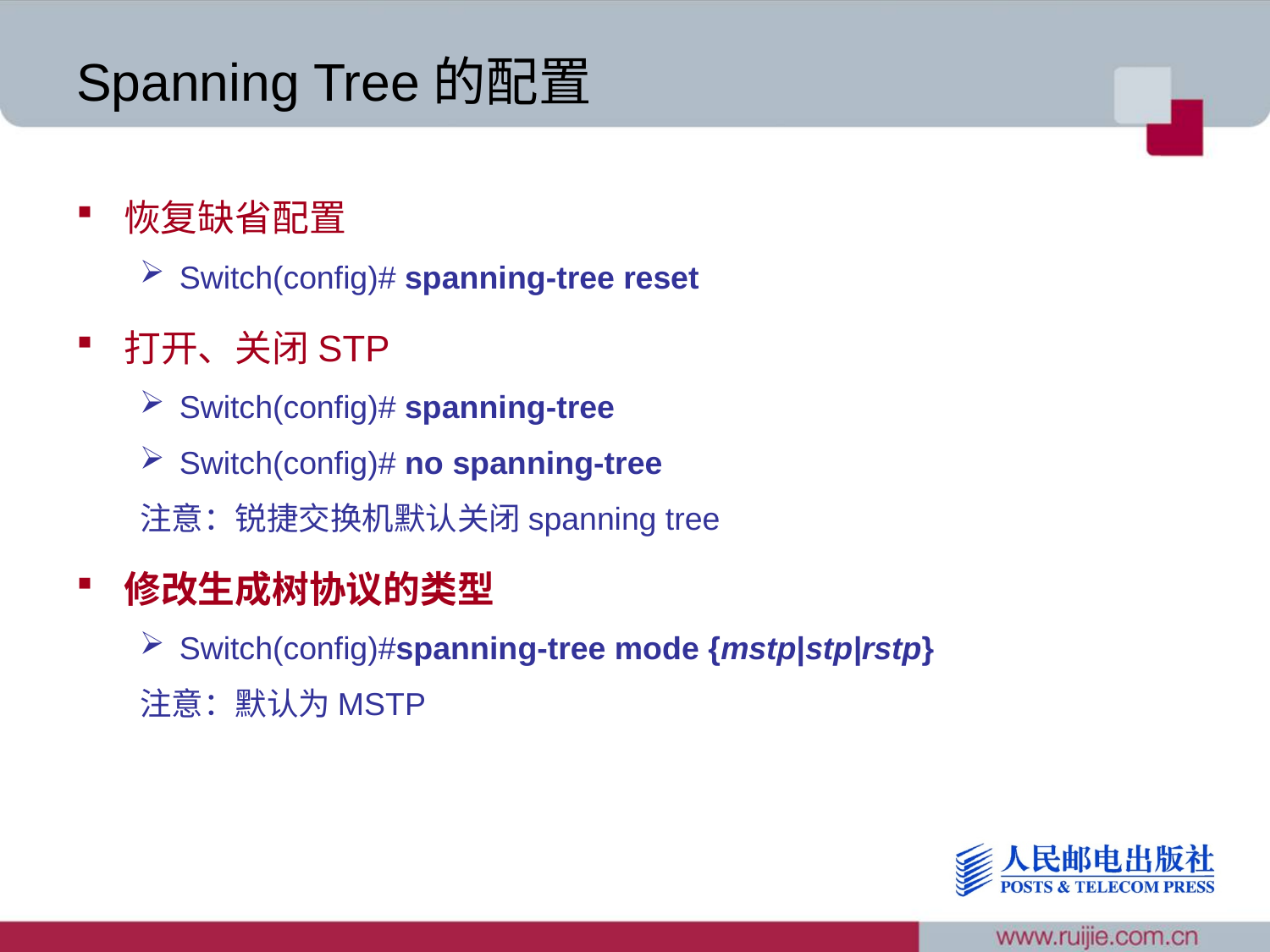

# Spanning Tree的配置
恢复缺省配置
Switch(config)# spanning-tree reset
打开、关闭STP
Switch(config)# spanning-tree
Switch(config)# no spanning-tree
注意：锐捷交换机默认关闭spanning tree
修改生成树协议的类型
Switch(config)#spanning-tree mode {mstp|stp|rstp}
注意：默认为MSTP